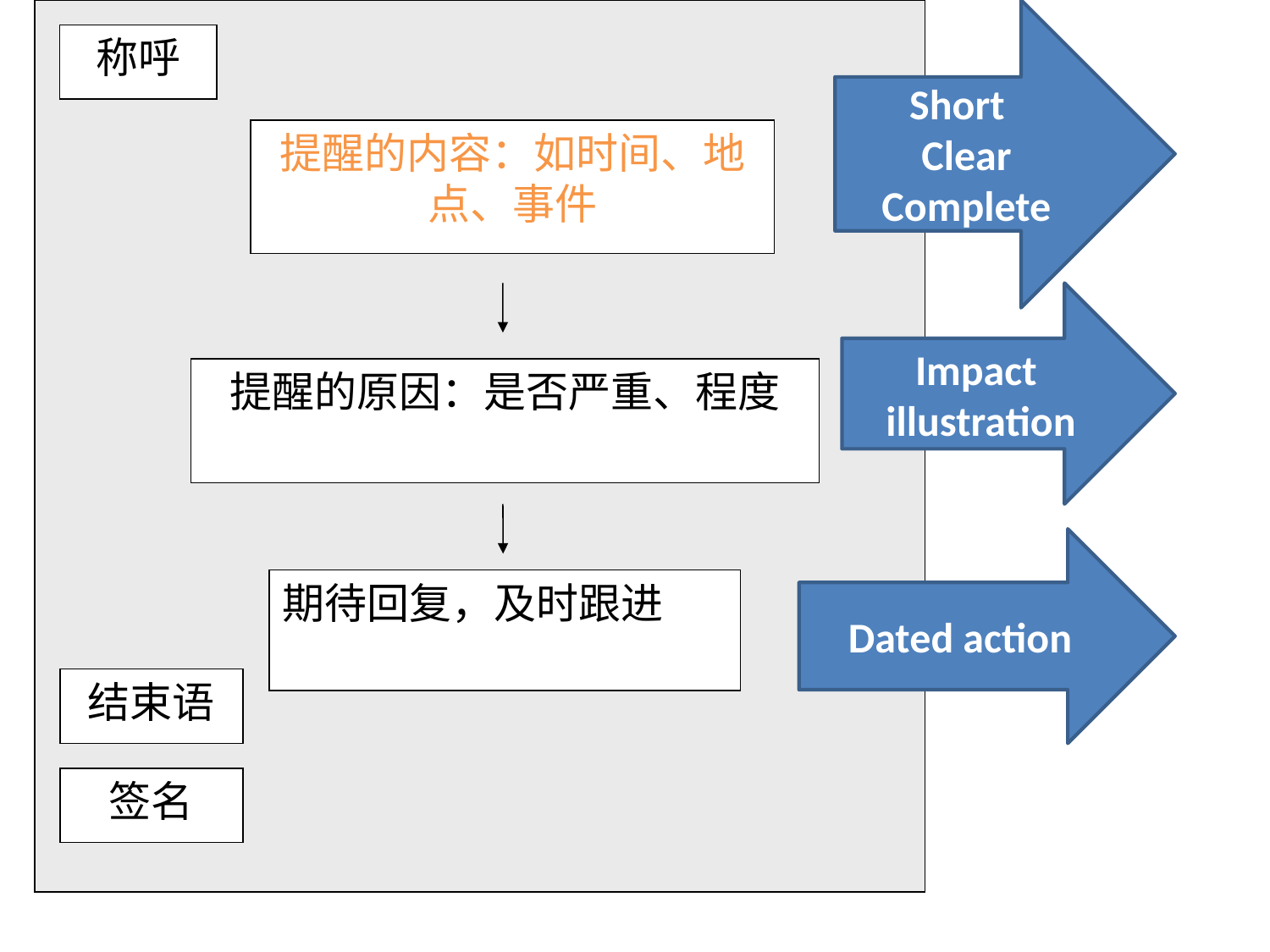

称呼
提醒的内容：如时间、地点、事件

提醒的原因：是否严重、程度

期待回复，及时跟进

结束语
签名
Short
Clear
Complete
Impact  illustration
Dated action